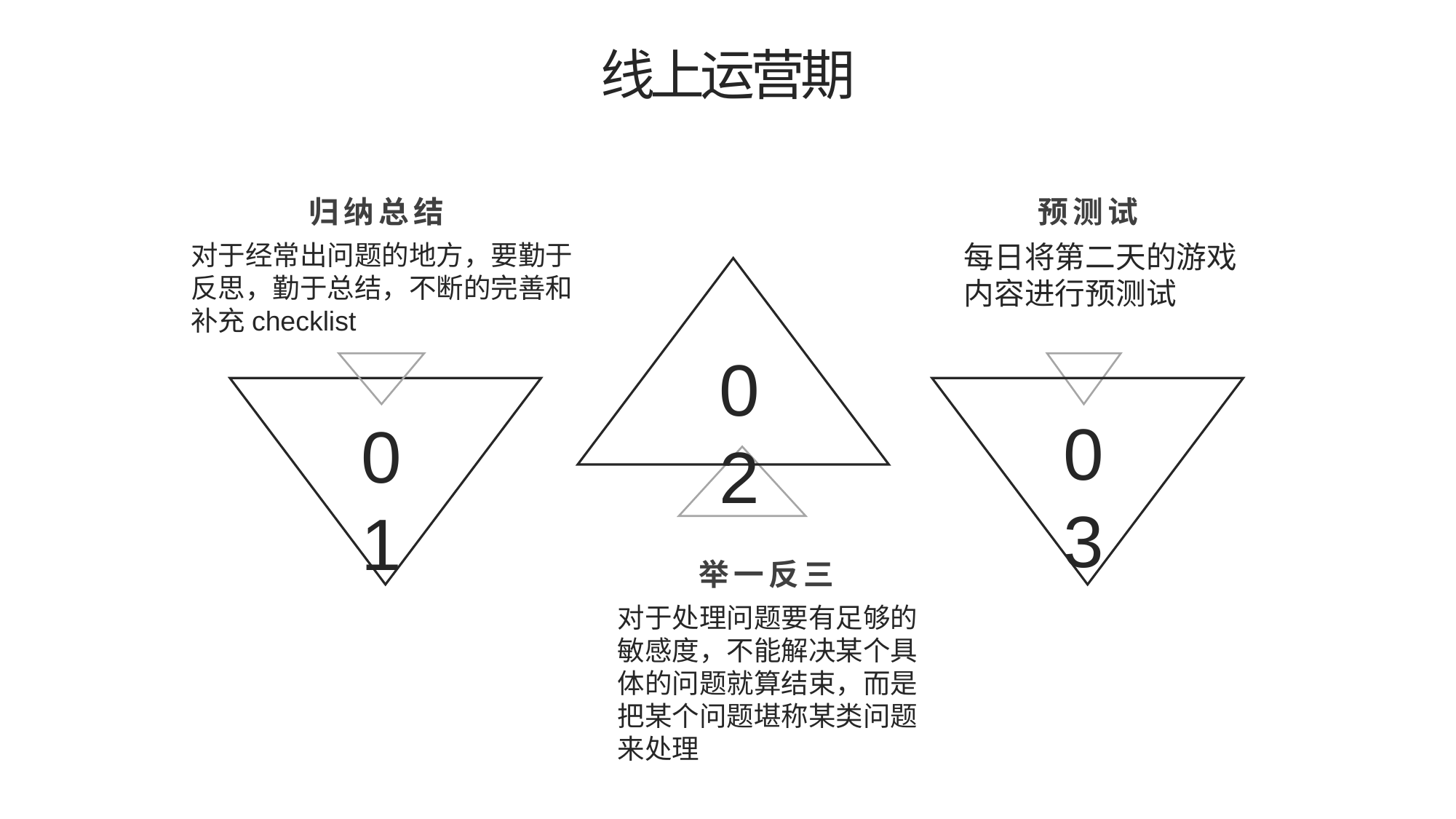

线上运营期
归纳总结
对于经常出问题的地方，要勤于反思，勤于总结，不断的完善和补充checklist

01
预测试
每日将第二天的游戏内容进行预测试

03
e7d195523061f1c01ef2b70529884c179423570dbaad84926380ABC1F97BAEF0C8FC051856578EAB7874501A1FFE158C4981707381814BCC4D9A8E3554438DEE4FBCF5A5B4D2A8B0989AB57E8BAC65EBD40E762BED6E0A5C12A373A5BA032F5002D6502D1359B045FB2DF5CCC204EFCC4A84BF556E1EA5D8F1912FFA1224971540DD5966472C9754

02

举一反三
对于处理问题要有足够的敏感度，不能解决某个具体的问题就算结束，而是把某个问题堪称某类问题来处理